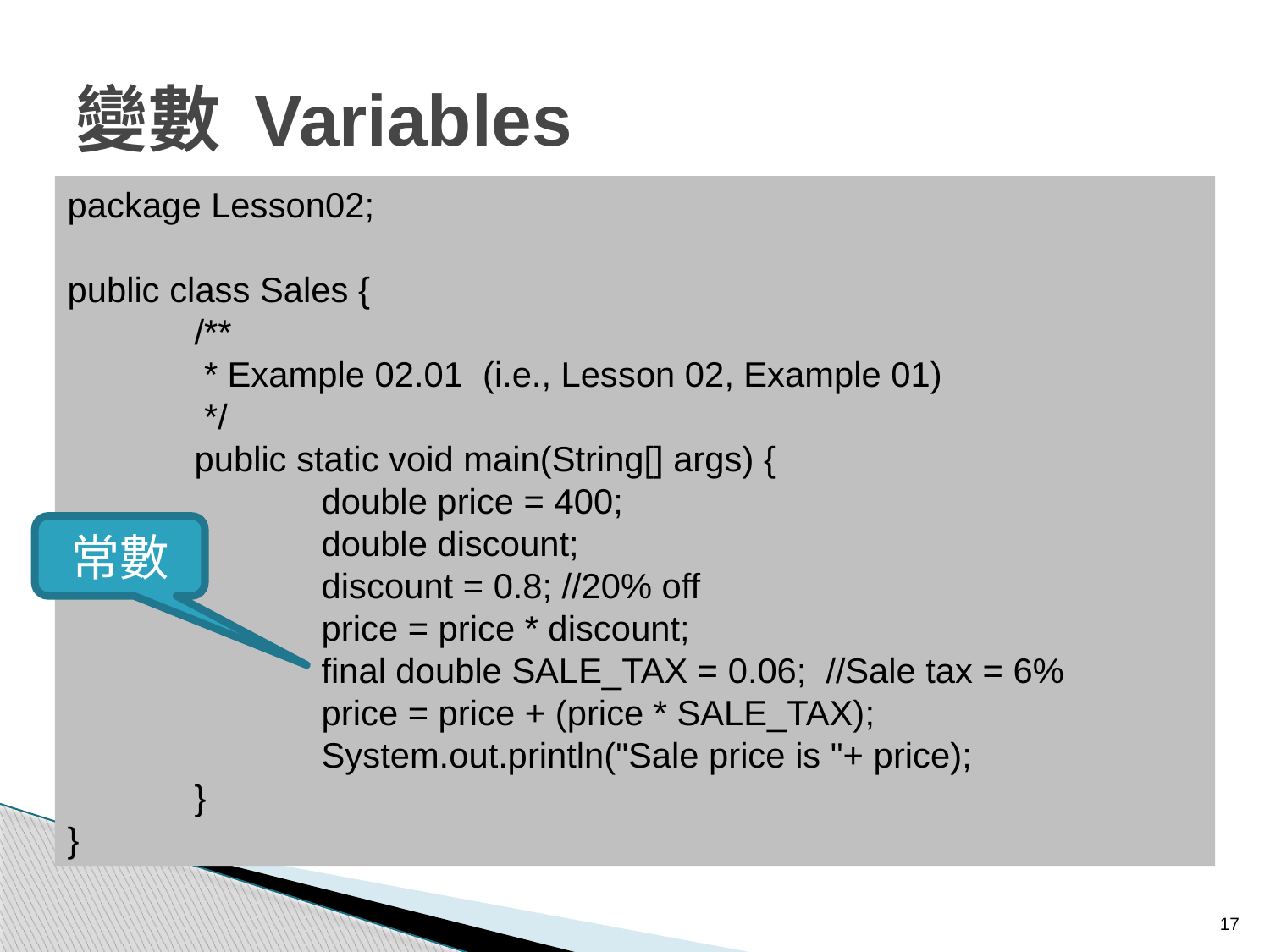

# 變數 Variables
package Lesson02;

public class Sales {
	/**
	 * Example 02.01  (i.e., Lesson 02, Example 01)
	 */
	public static void main(String[] args) {
		double price = 400;
		double discount;
		discount = 0.8; //20% off
		price = price * discount;
		final double SALE_TAX = 0.06;  //Sale tax = 6%
		price = price + (price * SALE_TAX);
		System.out.println("Sale price is "+ price);
	}
}
常數
17